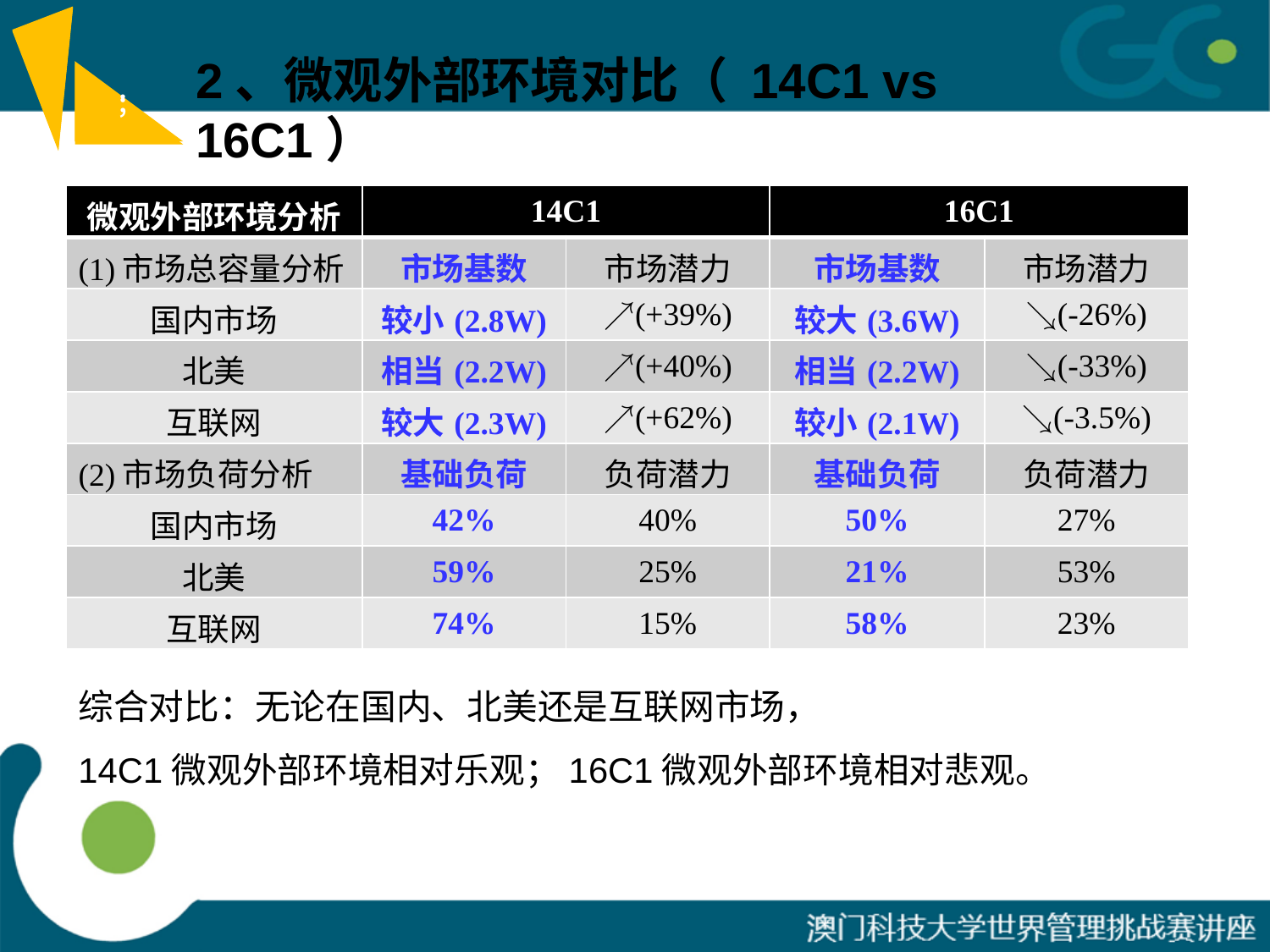

2、微观外部环境对比（ 14C1 vs 16C1）

；
；
| 微观外部环境分析 | 14C1 |  | 16C1 |  |
| --- | --- | --- | --- | --- |
| (1)市场总容量分析 | 市场基数 | 市场潜力 | 市场基数 | 市场潜力 |
| 国内市场 | 较小(2.8W) | ↗(+39%) | 较大(3.6W) | ↘(-26%) |
| 北美 | 相当(2.2W) | ↗(+40%) | 相当(2.2W) | ↘(-33%) |
| 互联网 | 较大(2.3W) | ↗(+62%) | 较小(2.1W) | ↘(-3.5%) |
| (2)市场负荷分析 | 基础负荷 | 负荷潜力 | 基础负荷 | 负荷潜力 |
| 国内市场 | 42% | 40% | 50% | 27% |
| 北美 | 59% | 25% | 21% | 53% |
| 互联网 | 74% | 15% | 58% | 23% |
综合对比：无论在国内、北美还是互联网市场，
14C1微观外部环境相对乐观；16C1微观外部环境相对悲观。